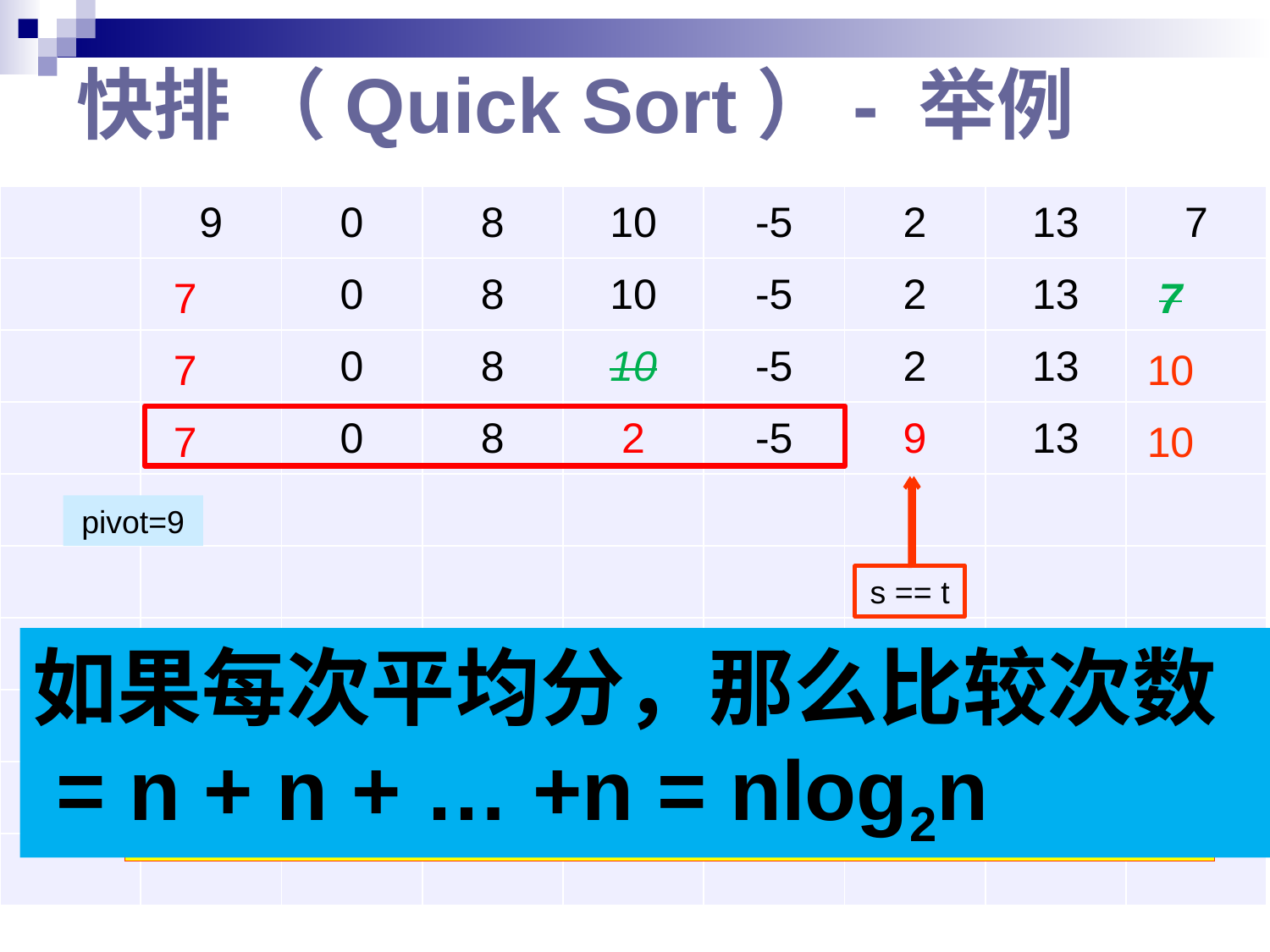

# 快排 （Quick Sort）- 举例
|  | 9 | 0 | 8 | 10 | -5 | 2 | 13 | 7 |
| --- | --- | --- | --- | --- | --- | --- | --- | --- |
|  | 7 | 0 | 8 | 10 | -5 | 2 | 13 | 7 |
|  | 7 | 0 | 8 | 10 | -5 | 2 | 13 | 10 |
|  | 7 | 0 | 8 | 2 | -5 | 9 | 13 | 10 |
|  |  |  |  |  |  |  |  |  |
|  |  |  |  |  |  |  |  |  |
|  |  |  |  |  |  |  |  |  |
|  |  |  |  |  |  |  |  |  |
|  |  |  |  |  |  |  |  |  |
|  |  |  |  |  |  |  |  |  |

pivot=9
s == t
如果每次平均分，那么比较次数
 = n + n + … +n = nlog2n
 a[First ] = key; /* 将key保存到数组，此时First等于Last */
 Qsort(a, low, First - 1);
 Qsort(a, First + 1, high);